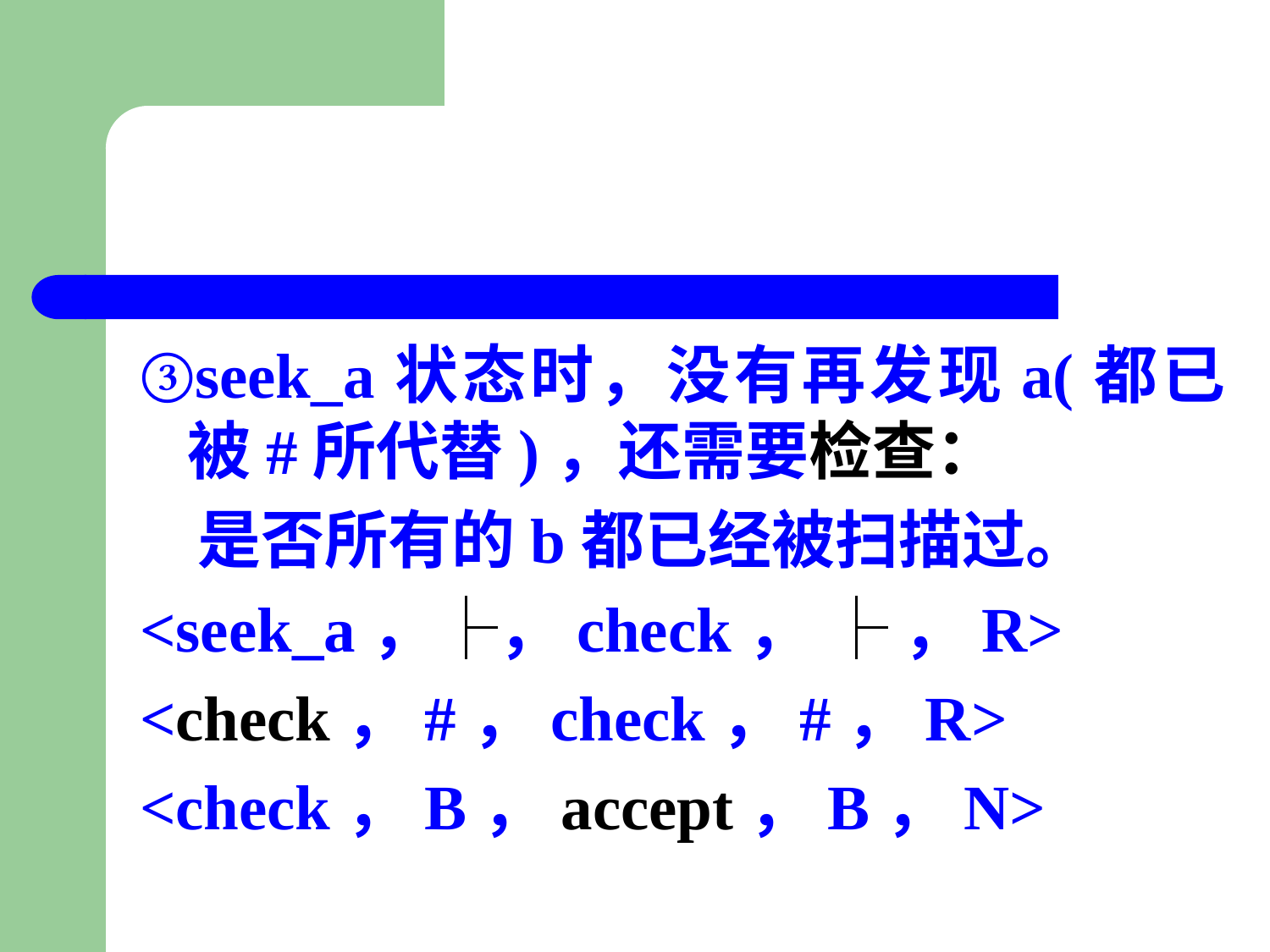

#
③seek_a状态时，没有再发现a(都已被#所代替)，还需要检查：
   是否所有的b都已经被扫描过。
<seek_a，├，check， ├ ，R>
<check，#，check，#，R>
<check，B，accept，B，N>